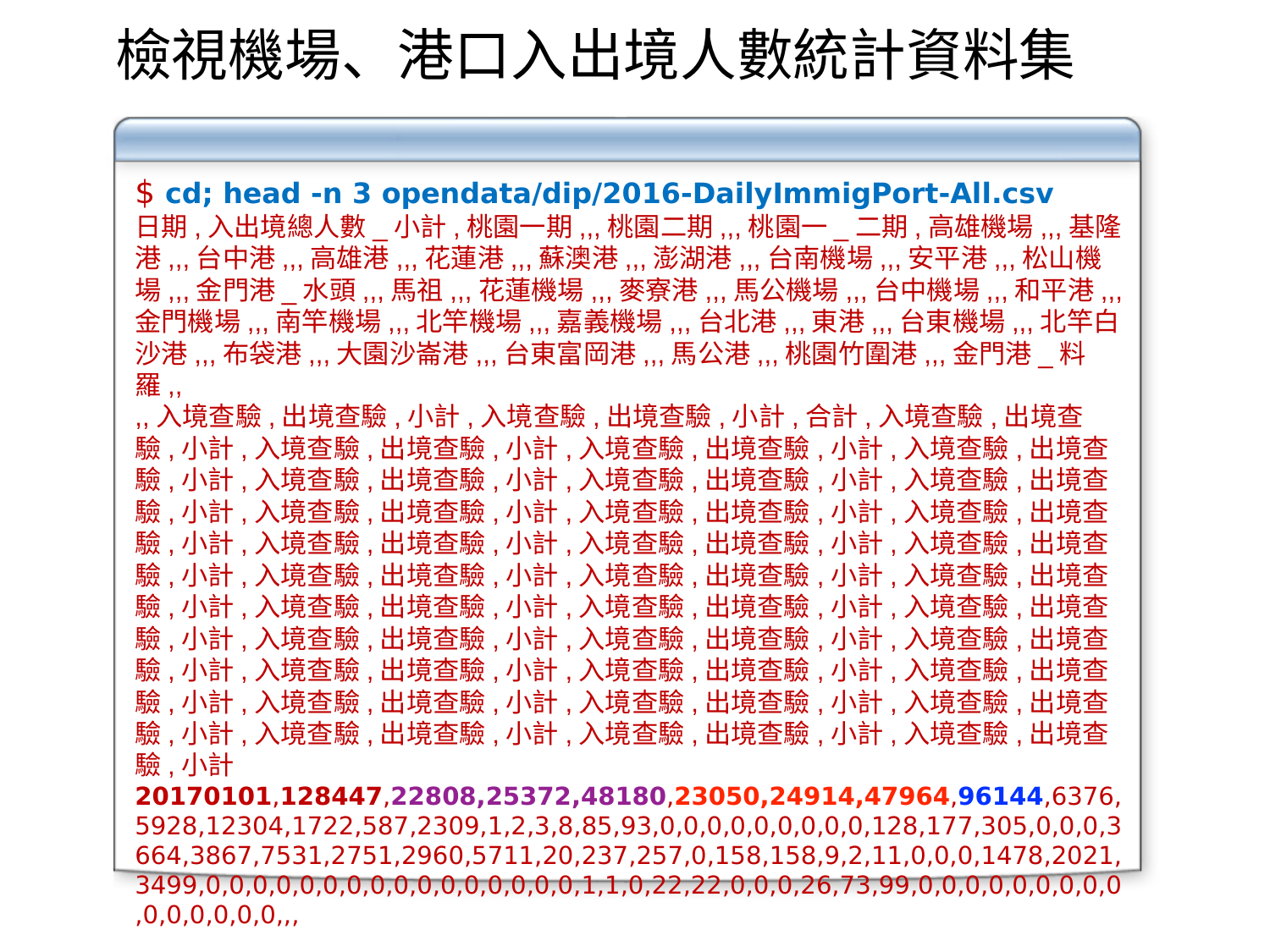

# 檢視機場、港口入出境人數統計資料集
$ cd; head -n 3 opendata/dip/2016-DailyImmigPort-All.csv
日期,入出境總人數_小計,桃園一期,,,桃園二期,,,桃園一_二期,高雄機場,,,基隆港,,,台中港,,,高雄港,,,花蓮港,,,蘇澳港,,,澎湖港,,,台南機場,,,安平港,,,松山機場,,,金門港_水頭,,,馬祖,,,花蓮機場,,,麥寮港,,,馬公機場,,,台中機場,,,和平港,,,金門機場,,,南竿機場,,,北竿機場,,,嘉義機場,,,台北港,,,東港,,,台東機場,,,北竿白沙港,,,布袋港,,,大園沙崙港,,,台東富岡港,,,馬公港,,,桃園竹圍港,,,金門港_料羅,,
,,入境查驗,出境查驗,小計,入境查驗,出境查驗,小計,合計,入境查驗,出境查驗,小計,入境查驗,出境查驗,小計,入境查驗,出境查驗,小計,入境查驗,出境查驗,小計,入境查驗,出境查驗,小計,入境查驗,出境查驗,小計,入境查驗,出境查驗,小計,入境查驗,出境查驗,小計,入境查驗,出境查驗,小計,入境查驗,出境查驗,小計,入境查驗,出境查驗,小計,入境查驗,出境查驗,小計,入境查驗,出境查驗,小計,入境查驗,出境查驗,小計,入境查驗,出境查驗,小計,入境查驗,出境查驗,小計,入境查驗,出境查驗,小計,入境查驗,出境查驗,小計,入境查驗,出境查驗,小計,入境查驗,出境查驗,小計,入境查驗,出境查驗,小計,入境查驗,出境查驗,小計,入境查驗,出境查驗,小計,入境查驗,出境查驗,小計,入境查驗,出境查驗,小計,入境查驗,出境查驗,小計,入境查驗,出境查驗,小計,入境查驗,出境查驗,小計,入境查驗,出境查驗,小計,入境查驗,出境查驗,小計,入境查驗,出境查驗,小計
20170101,128447,22808,25372,48180,23050,24914,47964,96144,6376,5928,12304,1722,587,2309,1,2,3,8,85,93,0,0,0,0,0,0,0,0,0,128,177,305,0,0,0,3664,3867,7531,2751,2960,5711,20,237,257,0,158,158,9,2,11,0,0,0,1478,2021,3499,0,0,0,0,0,0,0,0,0,0,0,0,0,0,0,0,1,1,0,22,22,0,0,0,26,73,99,0,0,0,0,0,0,0,0,0,0,0,0,0,0,0,,,